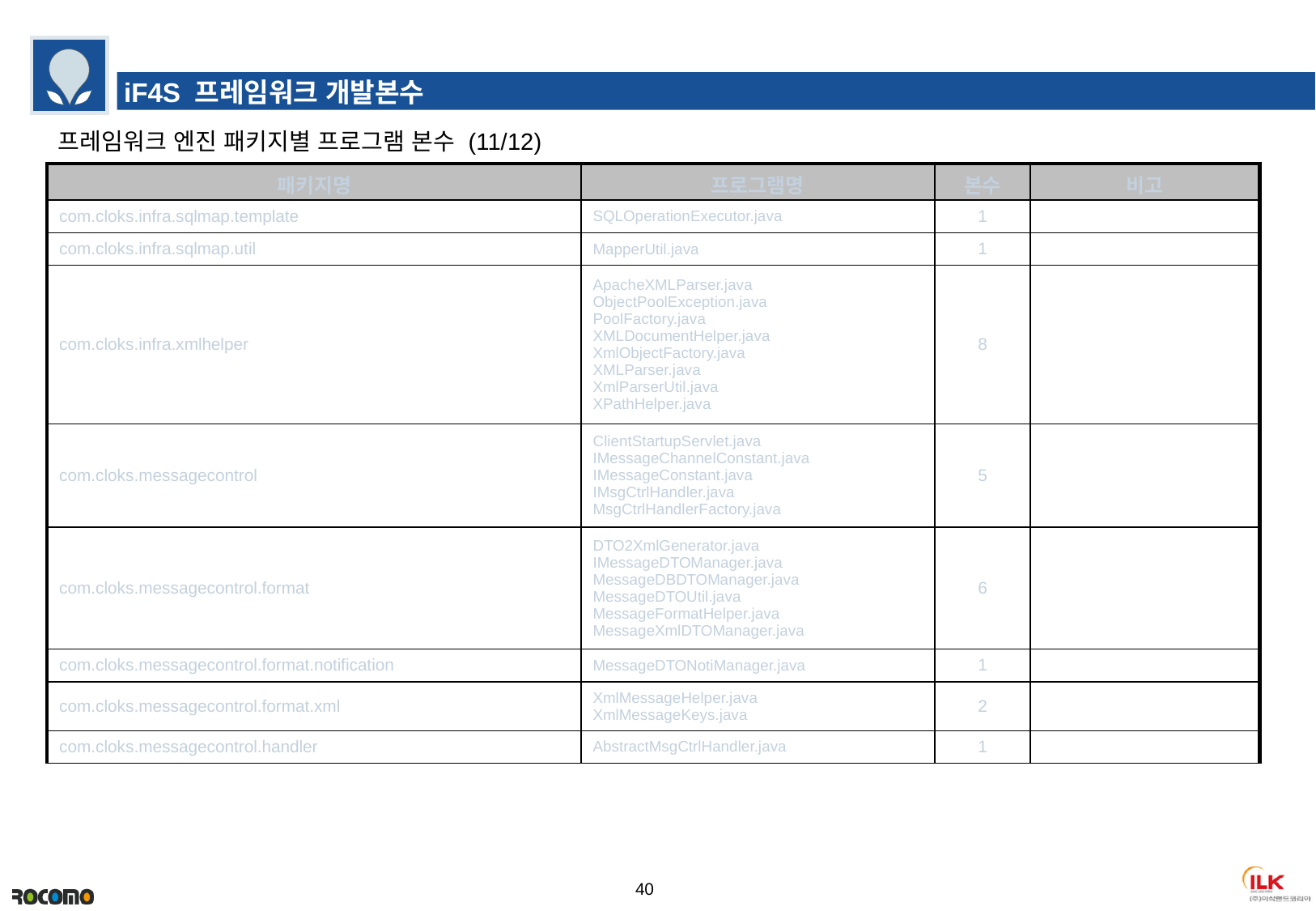

iF4S 프레임워크 개발본수
프레임워크 엔진 패키지별 프로그램 본수 (11/12)
| 패키지명 | 프로그램명 | 본수 | 비고 |
| --- | --- | --- | --- |
| com.cloks.infra.sqlmap.template | SQLOperationExecutor.java | 1 |  |
| com.cloks.infra.sqlmap.util | MapperUtil.java | 1 |  |
| com.cloks.infra.xmlhelper | ApacheXMLParser.java ObjectPoolException.java PoolFactory.java XMLDocumentHelper.java XmlObjectFactory.java XMLParser.java XmlParserUtil.java XPathHelper.java | 8 |  |
| com.cloks.messagecontrol | ClientStartupServlet.java IMessageChannelConstant.java IMessageConstant.java IMsgCtrlHandler.java MsgCtrlHandlerFactory.java | 5 |  |
| com.cloks.messagecontrol.format | DTO2XmlGenerator.java IMessageDTOManager.java MessageDBDTOManager.java MessageDTOUtil.java MessageFormatHelper.java MessageXmlDTOManager.java | 6 |  |
| com.cloks.messagecontrol.format.notification | MessageDTONotiManager.java | 1 |  |
| com.cloks.messagecontrol.format.xml | XmlMessageHelper.java XmlMessageKeys.java | 2 |  |
| com.cloks.messagecontrol.handler | AbstractMsgCtrlHandler.java | 1 |  |